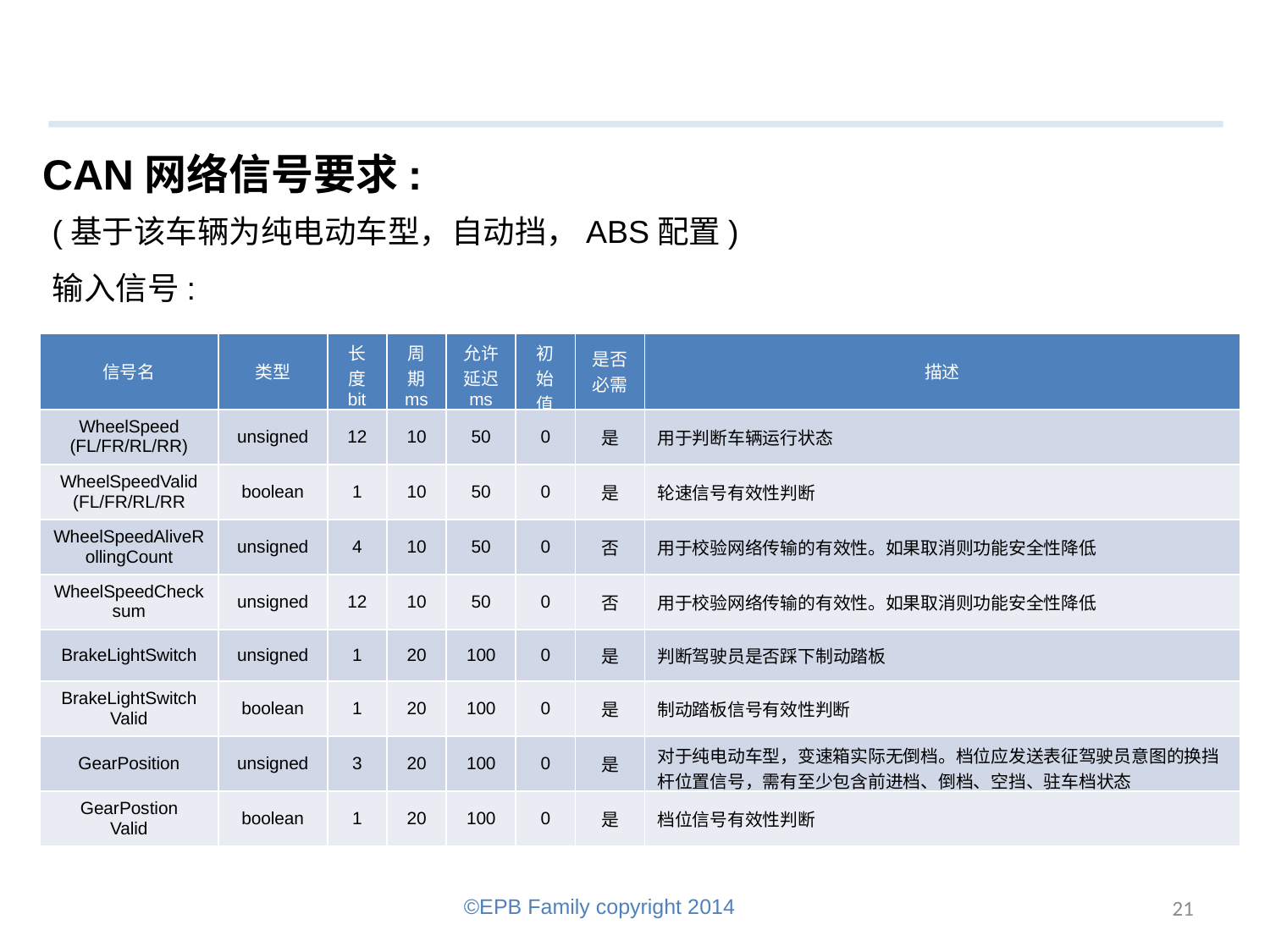

CAN网络信号要求:
(基于该车辆为纯电动车型，自动挡，ABS配置)
输入信号:
| 信号名 | 类型 | 长度 bit | 周期 ms | 允许延迟 ms | 初始值 | 是否必需 | 描述 |
| --- | --- | --- | --- | --- | --- | --- | --- |
| WheelSpeed (FL/FR/RL/RR) | unsigned | 12 | 10 | 50 | 0 | 是 | 用于判断车辆运行状态 |
| WheelSpeedValid (FL/FR/RL/RR | boolean | 1 | 10 | 50 | 0 | 是 | 轮速信号有效性判断 |
| WheelSpeedAliveRollingCount | unsigned | 4 | 10 | 50 | 0 | 否 | 用于校验网络传输的有效性。如果取消则功能安全性降低 |
| WheelSpeedChecksum | unsigned | 12 | 10 | 50 | 0 | 否 | 用于校验网络传输的有效性。如果取消则功能安全性降低 |
| BrakeLightSwitch | unsigned | 1 | 20 | 100 | 0 | 是 | 判断驾驶员是否踩下制动踏板 |
| BrakeLightSwitch Valid | boolean | 1 | 20 | 100 | 0 | 是 | 制动踏板信号有效性判断 |
| GearPosition | unsigned | 3 | 20 | 100 | 0 | 是 | 对于纯电动车型，变速箱实际无倒档。档位应发送表征驾驶员意图的换挡杆位置信号，需有至少包含前进档、倒档、空挡、驻车档状态 |
| GearPostion Valid | boolean | 1 | 20 | 100 | 0 | 是 | 档位信号有效性判断 |
21